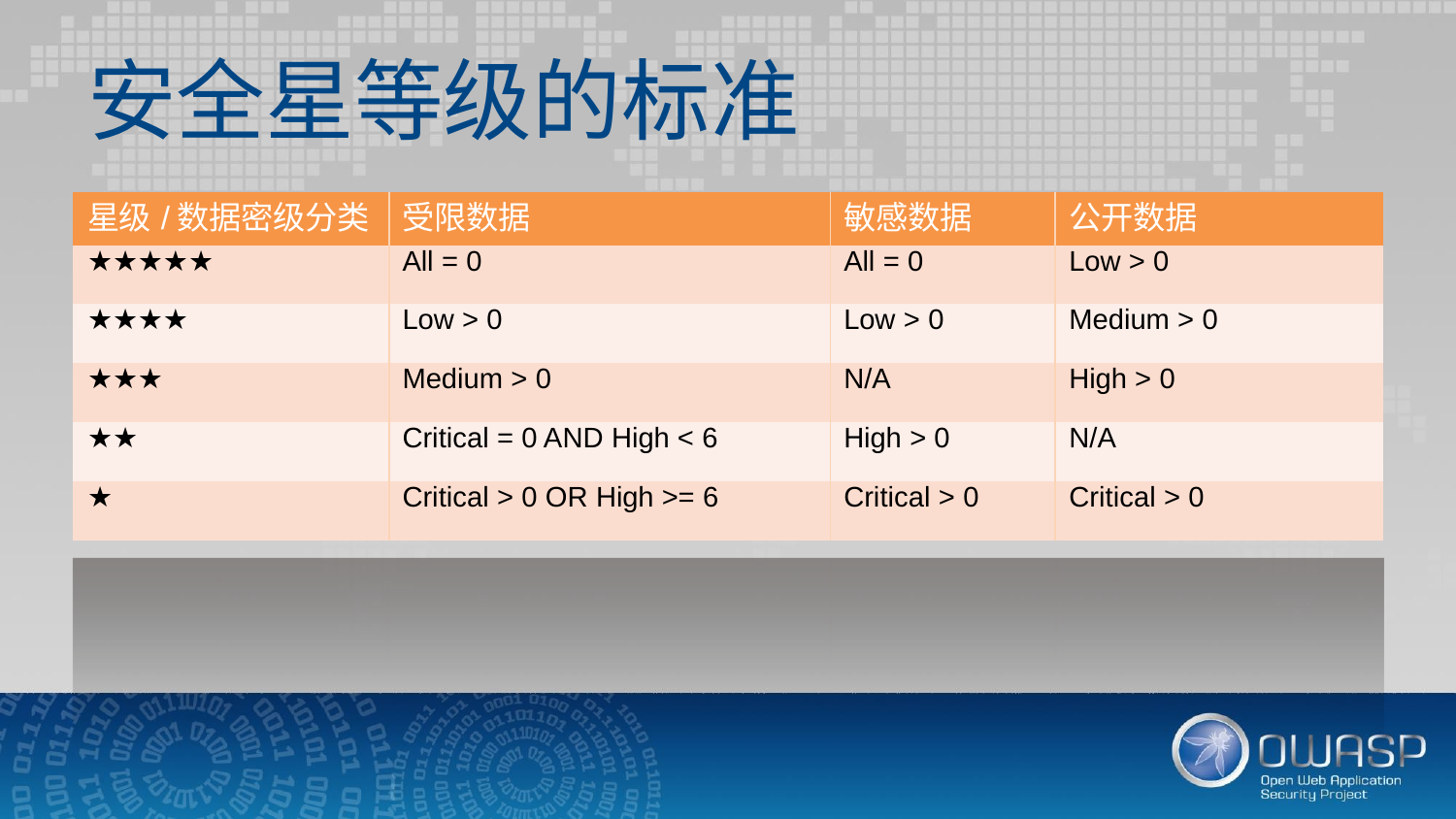

# 安全星等级的标准
| 星级/数据密级分类 | 受限数据 | 敏感数据 | 公开数据 |
| --- | --- | --- | --- |
| ★★★★★ | All = 0 | All = 0 | Low > 0 |
| ★★★★ | Low > 0 | Low > 0 | Medium > 0 |
| ★★★ | Medium > 0 | N/A | High > 0 |
| ★★ | Critical = 0 AND High < 6 | High > 0 | N/A |
| ★ | Critical > 0 OR High >= 6 | Critical > 0 | Critical > 0 |